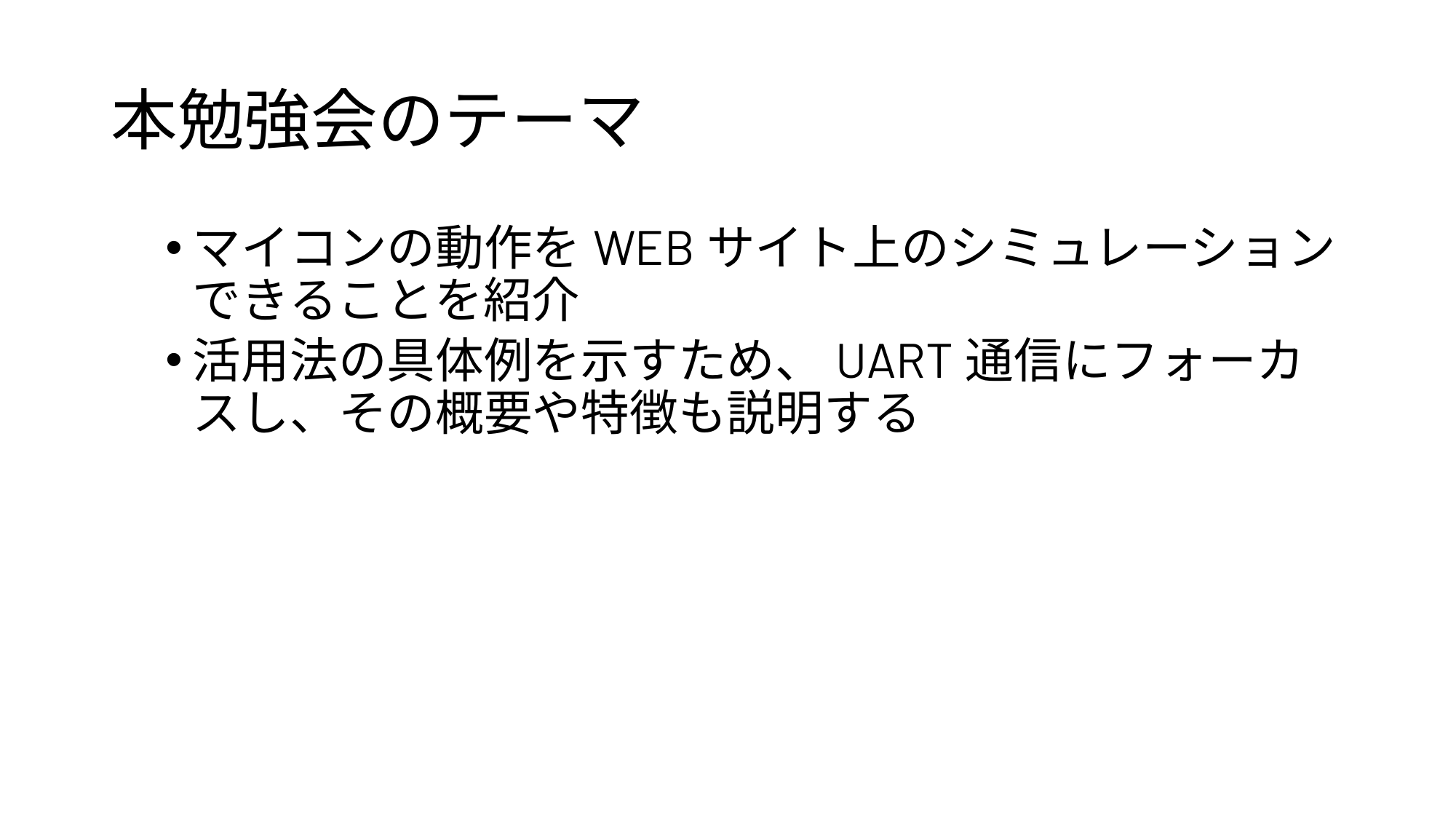

# 本勉強会のテーマ
マイコンの動作をWEBサイト上のシミュレーションできることを紹介
活用法の具体例を示すため、UART通信にフォーカスし、その概要や特徴も説明する